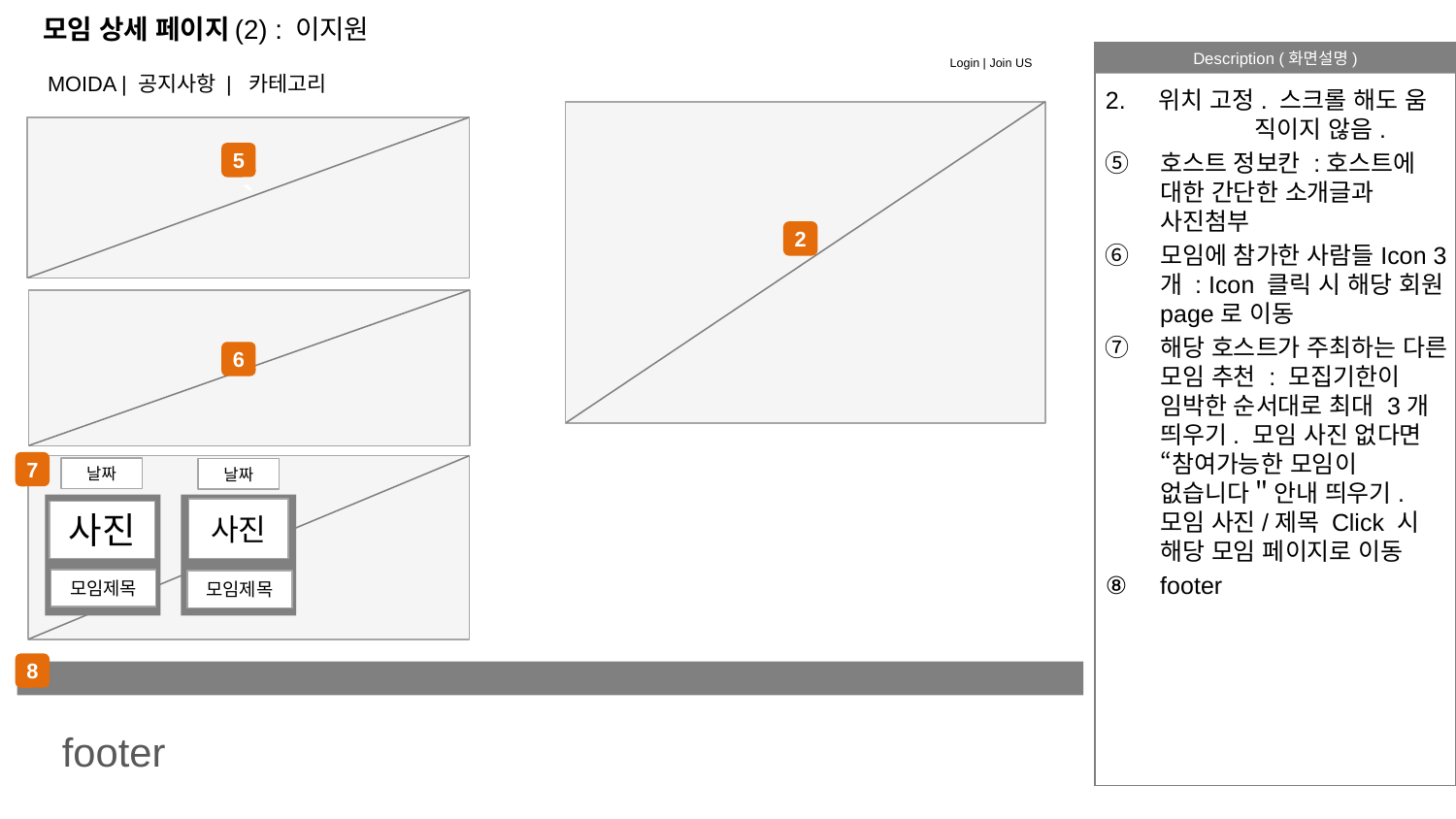

# 모임 상세 페이지(2) : 이지원
Login | Join US
MOIDA | 공지사항 |  카테고리
2.    위치 고정. 스크롤 해도 움                          직이지 않음.
호스트 정보칸 :호스트에 대한 간단한 소개글과 사진첨부
모임에 참가한 사람들Icon 3개 : Icon 클릭 시 해당 회원 page로 이동
해당 호스트가 주최하는 다른 모임 추천 : 모집기한이 임박한 순서대로 최대 3개 띄우기. 모임 사진 없다면 “참여가능한 모임이 없습니다＂안내 띄우기. 모임 사진/제목 Click 시 해당 모임 페이지로 이동
footer
`
`
5
2
`
6
7
`
날짜
날짜

사진
사진
모임제목
모임제목
8

footer